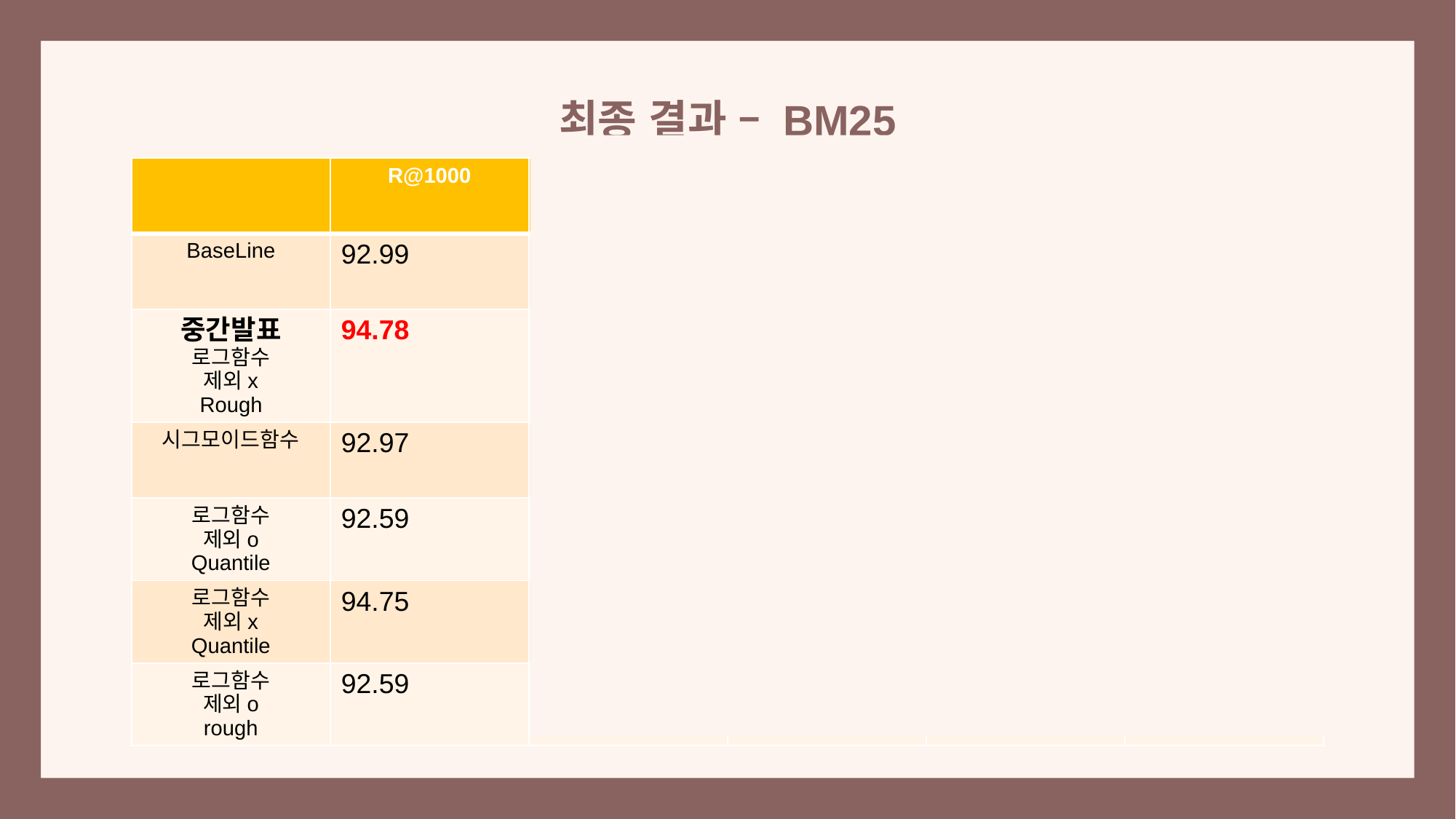

최종 결과 – BM25

|  | R@1000 | R@500 | R@200 | R@100 | R@30 |
| --- | --- | --- | --- | --- | --- |
| BaseLine | 92.99 | 84.62 | 78.89 | 75.52 | 69.57 |
| 중간발표 로그함수 제외x Rough | 94.78 | 91.08 | 84.86 | 79.21 | 68.98 |
| 시그모이드함수 | 92.97 | 87.35 | 76.18 | 66.01 | 53.03 |
| 로그함수 제외o Quantile | 92.59 | 89.36 | 84.73 | 78.36 | 61.04 |
| 로그함수 제외x Quantile | 94.75 | 91.81 | 87.15 | 82.26 | 73.37 |
| 로그함수 제외o rough | 92.59 | 89.10 | 87.30 | 83.60 | 74.57 |